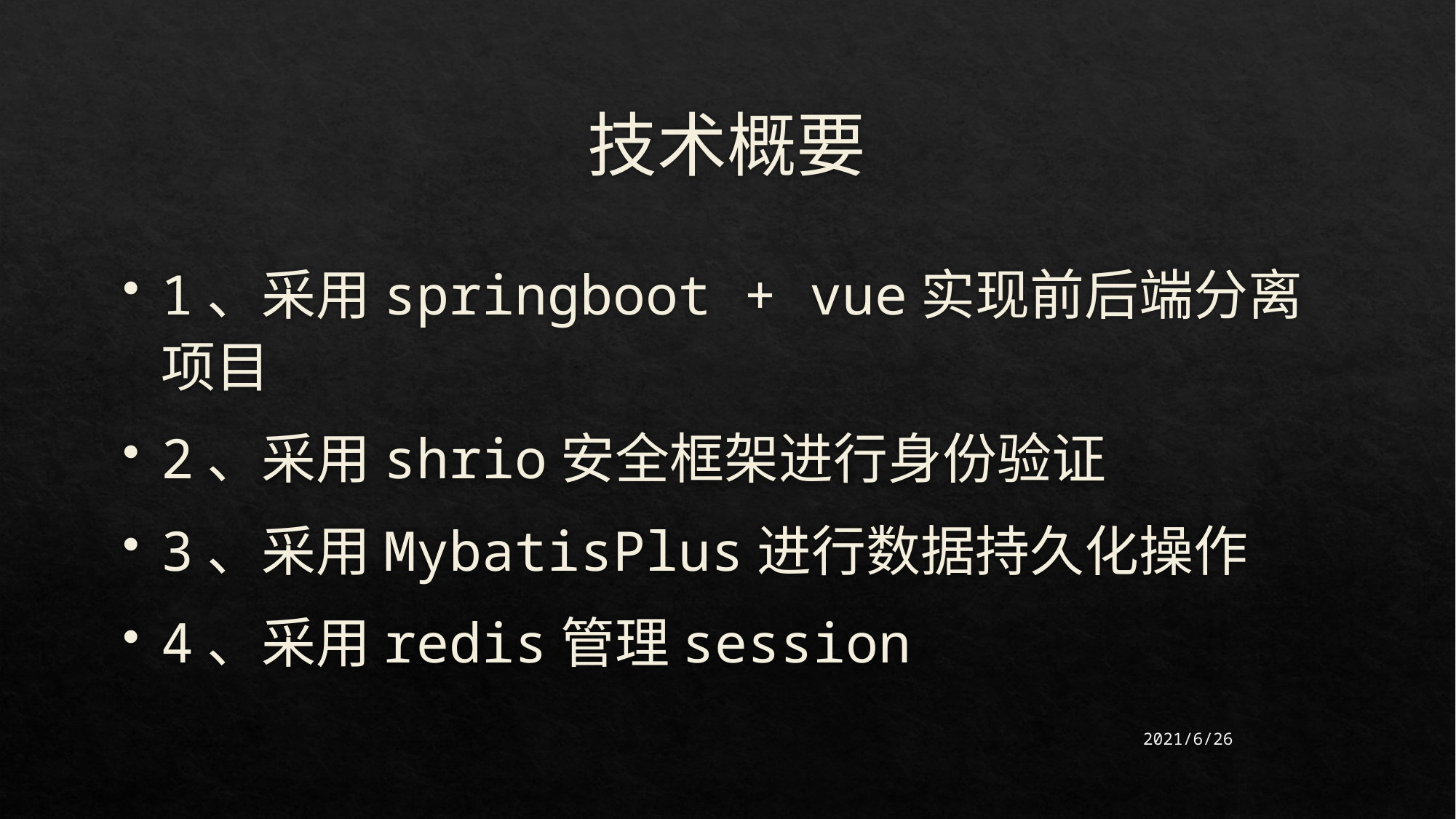

# 技术概要
1、采用springboot + vue实现前后端分离项目
2、采用shrio安全框架进行身份验证
3、采用MybatisPlus进行数据持久化操作
4、采用redis管理session
2021/6/26